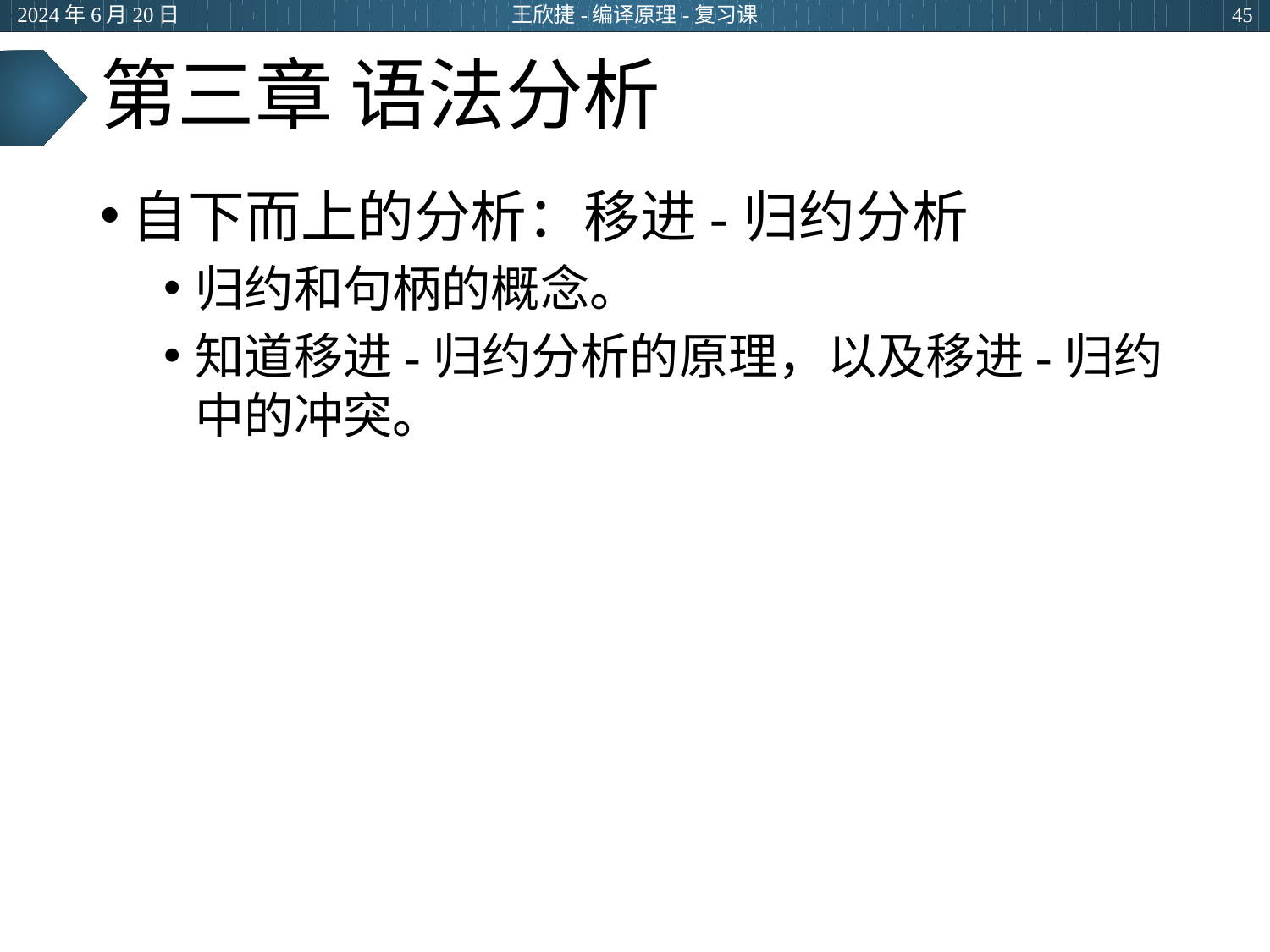

2024年6月20日
王欣捷-编译原理-复习课
45
# 第三章 语法分析
自下而上的分析：移进-归约分析
归约和句柄的概念。
知道移进-归约分析的原理，以及移进-归约中的冲突。